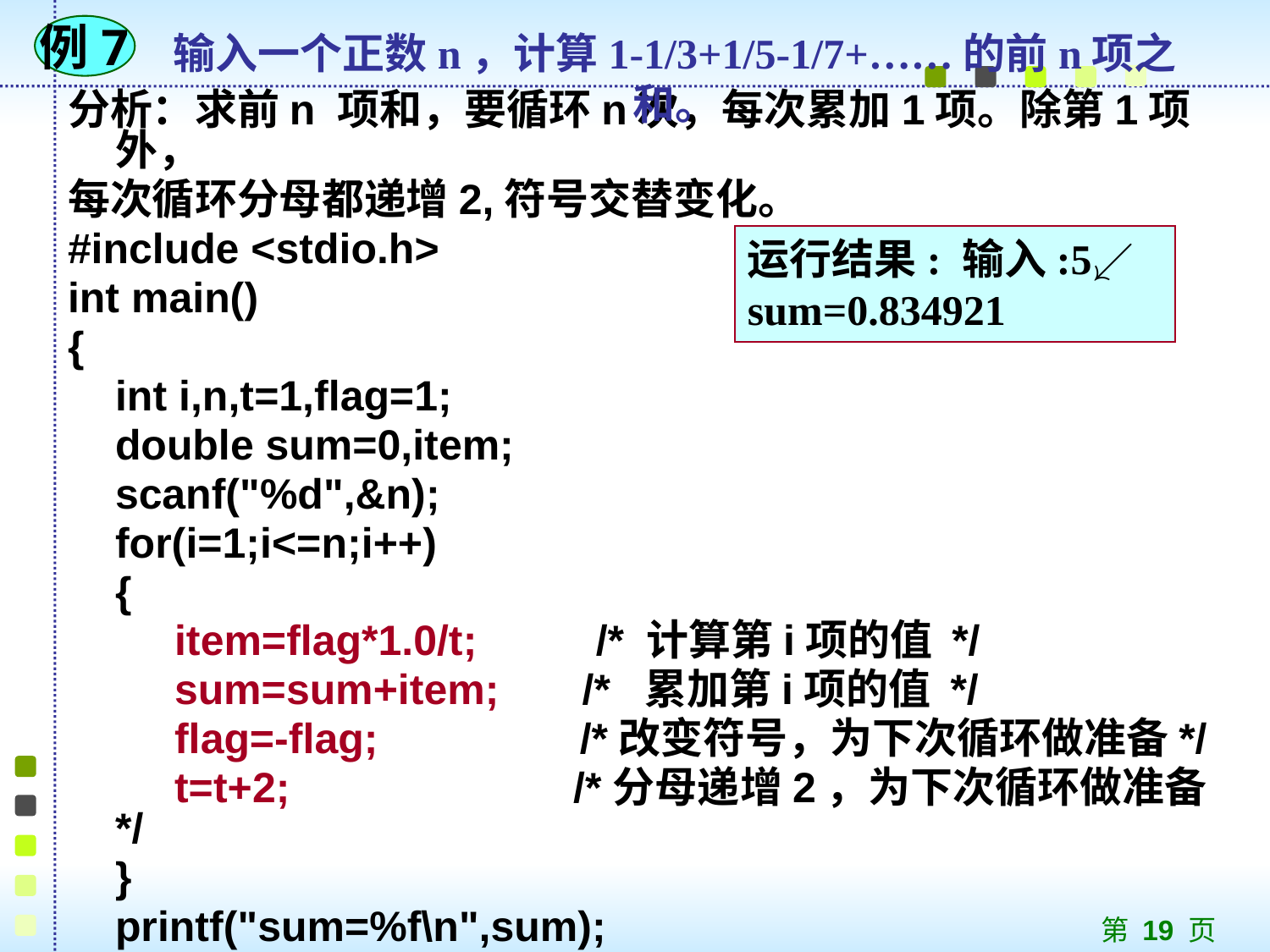

例7
输入一个正数n，计算1-1/3+1/5-1/7+……的前n项之和。
分析：求前n 项和，要循环n次，每次累加1项。除第1项外，
每次循环分母都递增2,符号交替变化。
#include <stdio.h>
int main()
{
    int i,n,t=1,flag=1;
    double sum=0,item;
    scanf("%d",&n);
    for(i=1;i<=n;i++)
    {
         item=flag*1.0/t;          /* 计算第i项的值 */
         sum=sum+item;       /*  累加第i项的值 */
         flag=-flag;                 /*改变符号，为下次循环做准备*/
         t=t+2;                        /*分母递增2，为下次循环做准备*/
    }
    printf("sum=%f\n",sum);
    return 0; }
运行结果: 输入:5↙
sum=0.834921
第 19 页